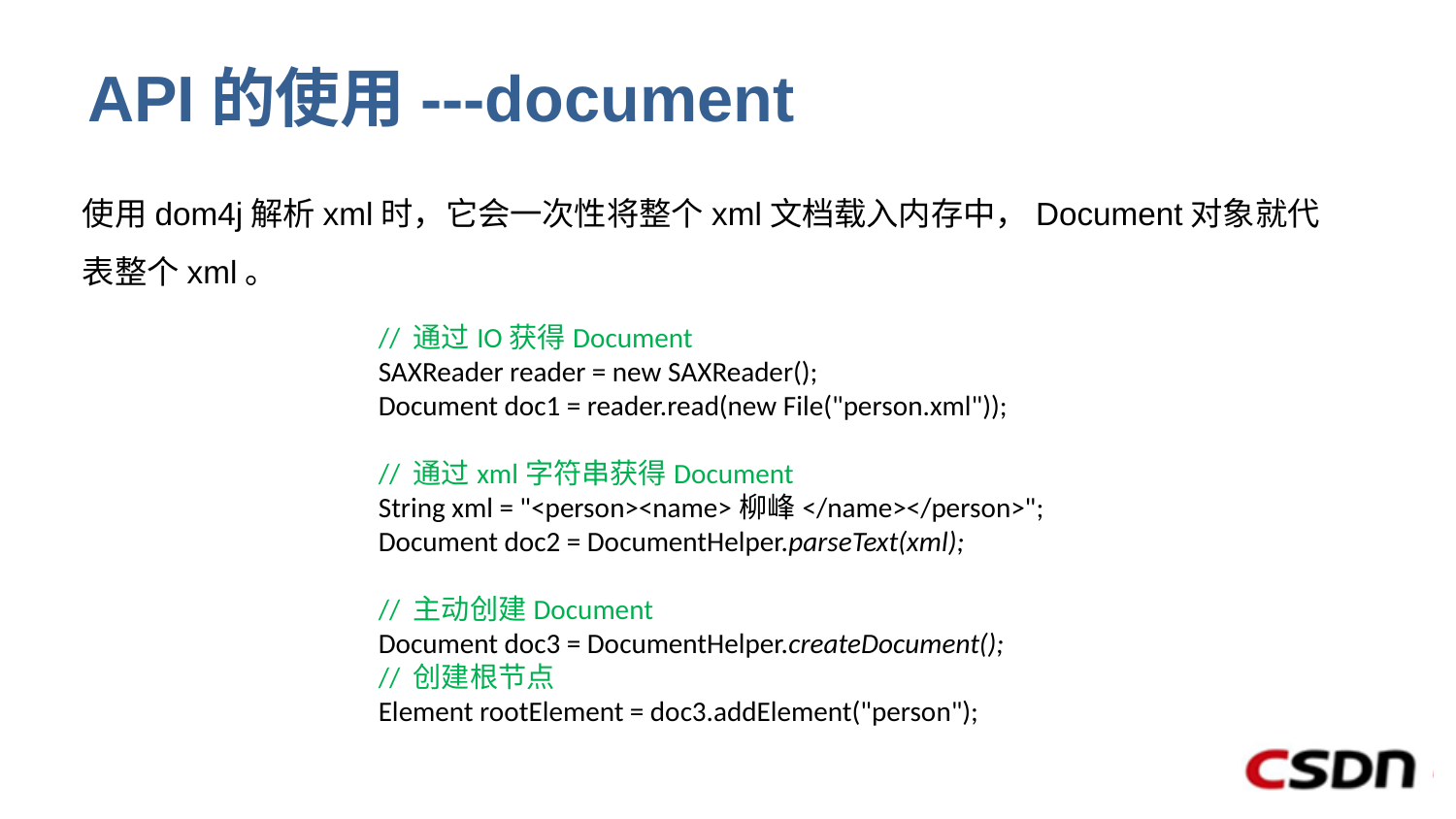

# API的使用---document
使用dom4j解析xml时，它会一次性将整个xml文档载入内存中，Document对象就代表整个xml。
// 通过IO获得Document
SAXReader reader = new SAXReader();
Document doc1 = reader.read(new File("person.xml"));

// 通过xml字符串获得Document
String xml = "<person><name>柳峰</name></person>";
Document doc2 = DocumentHelper.parseText(xml);

// 主动创建Document
Document doc3 = DocumentHelper.createDocument();
// 创建根节点
Element rootElement = doc3.addElement("person");